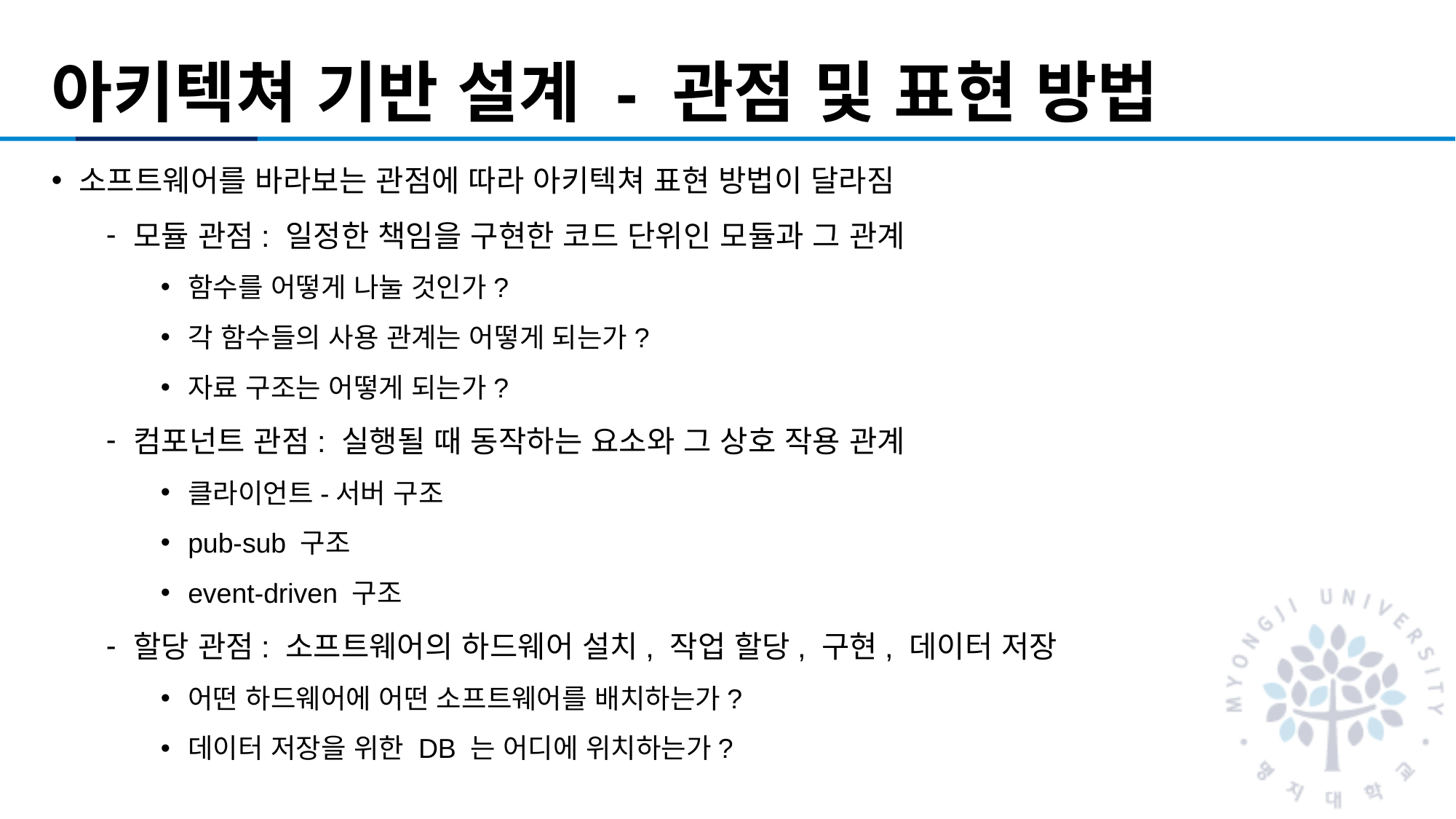

# 아키텍쳐 기반 설계 - 관점 및 표현 방법
소프트웨어를 바라보는 관점에 따라 아키텍쳐 표현 방법이 달라짐
모듈 관점: 일정한 책임을 구현한 코드 단위인 모듈과 그 관계
함수를 어떻게 나눌 것인가?
각 함수들의 사용 관계는 어떻게 되는가?
자료 구조는 어떻게 되는가?
컴포넌트 관점: 실행될 때 동작하는 요소와 그 상호 작용 관계
클라이언트-서버 구조
pub-sub 구조
event-driven 구조
할당 관점: 소프트웨어의 하드웨어 설치, 작업 할당, 구현, 데이터 저장
어떤 하드웨어에 어떤 소프트웨어를 배치하는가?
데이터 저장을 위한 DB 는 어디에 위치하는가?